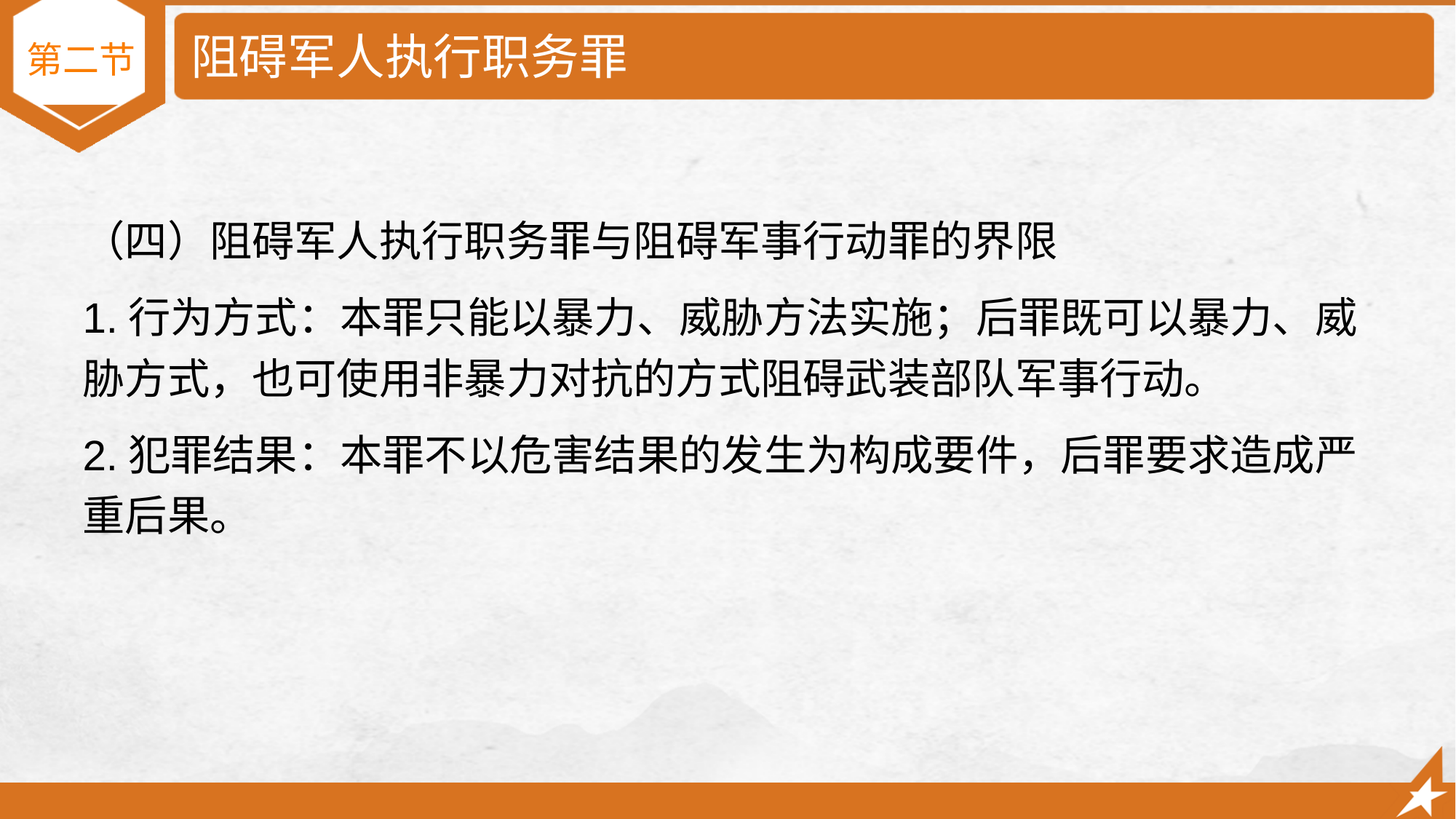

# 阻碍军人执行职务罪
第二节

（四）阻碍军人执行职务罪与阻碍军事行动罪的界限
1.行为方式：本罪只能以暴力、威胁方法实施；后罪既可以暴力、威胁方式，也可使用非暴力对抗的方式阻碍武装部队军事行动。
2.犯罪结果：本罪不以危害结果的发生为构成要件，后罪要求造成严重后果。